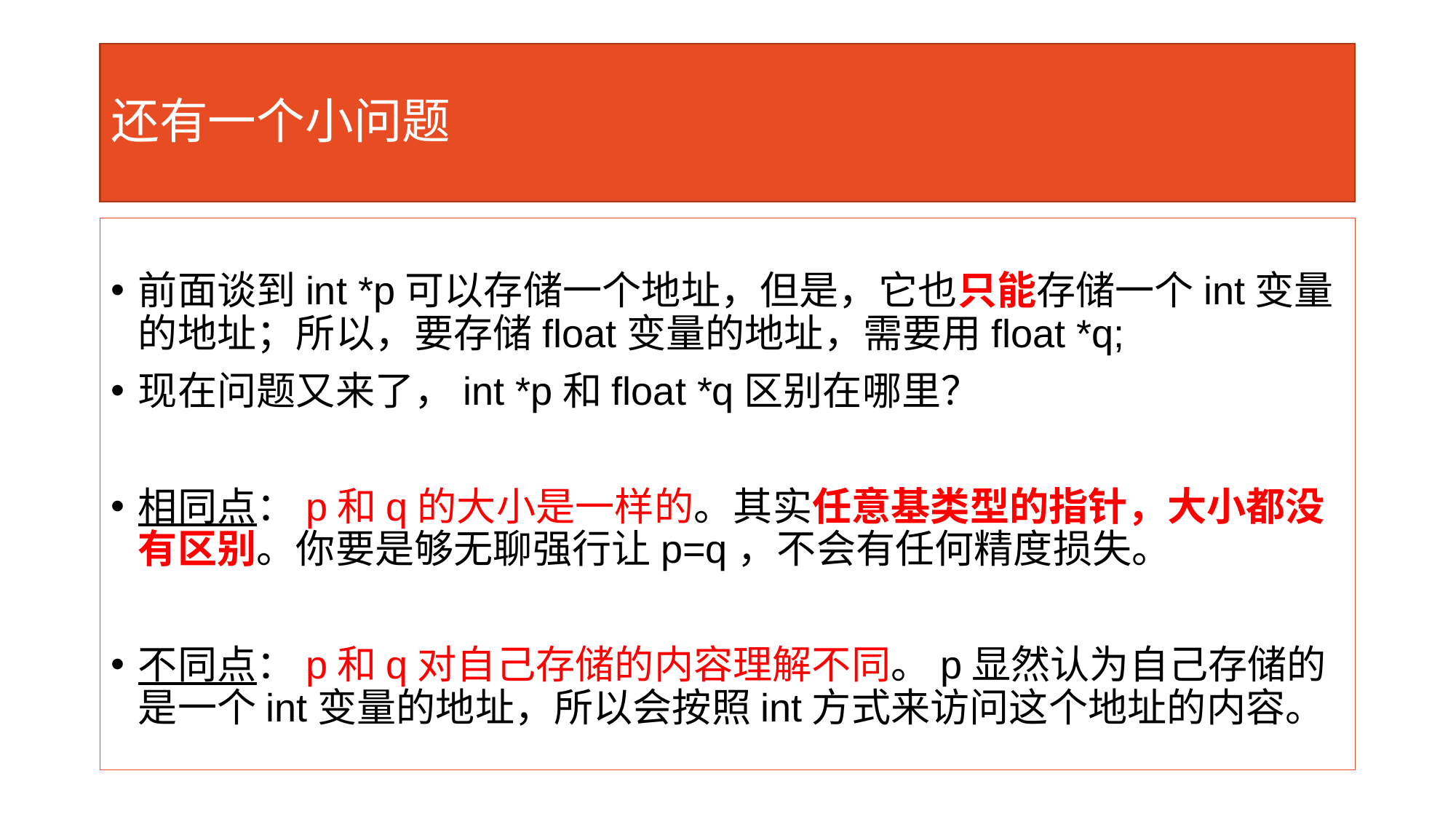

# 还有一个小问题

前面谈到int *p可以存储一个地址，但是，它也只能存储一个int变量的地址；所以，要存储float变量的地址，需要用float *q;
现在问题又来了，int *p和float *q区别在哪里？

相同点：p和q的大小是一样的。其实任意基类型的指针，大小都没有区别。你要是够无聊强行让p=q，不会有任何精度损失。

不同点：p和q对自己存储的内容理解不同。p显然认为自己存储的是一个int变量的地址，所以会按照int方式来访问这个地址的内容。